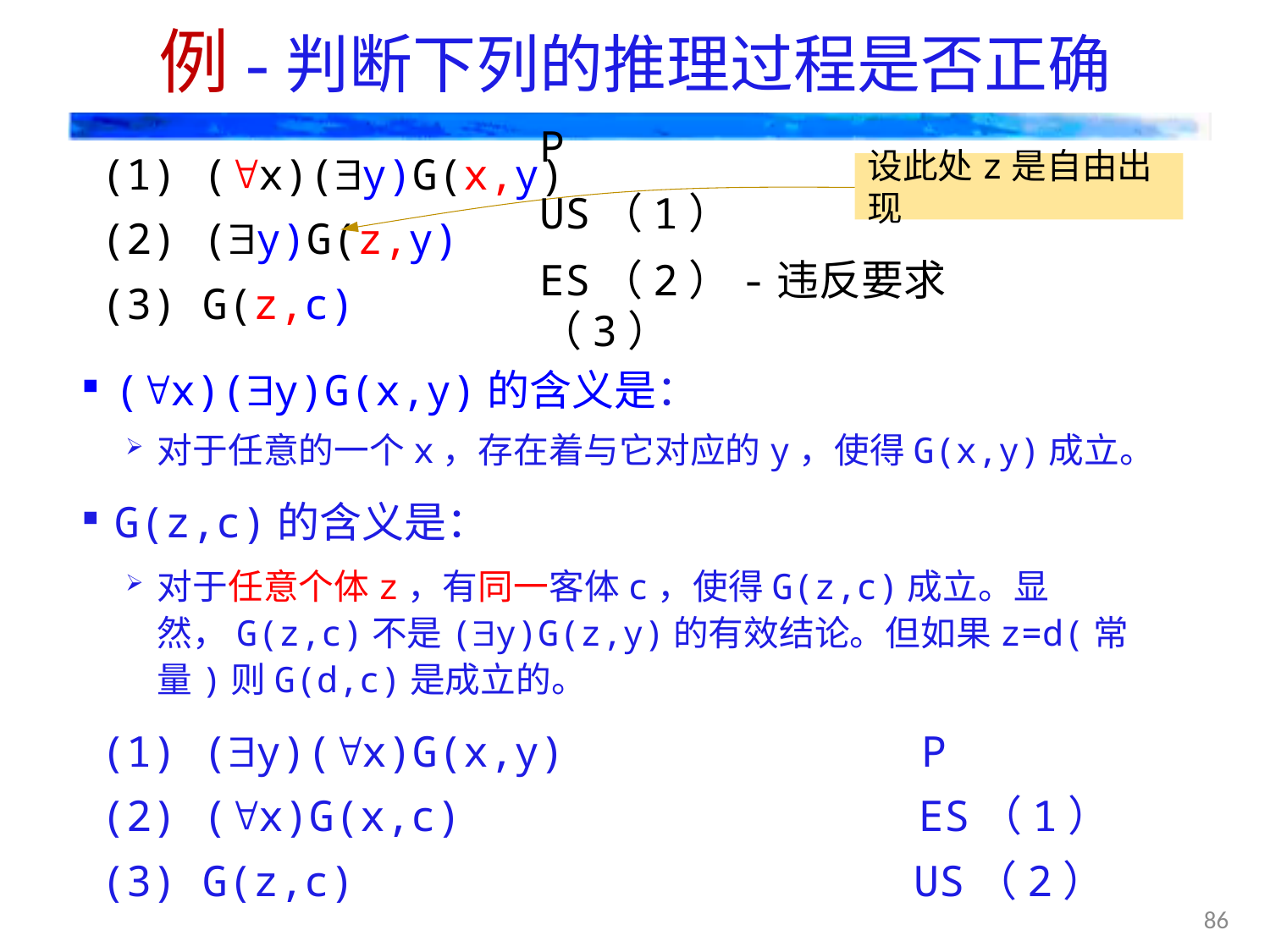

# 例-判断下列的推理过程是否正确
P
US（1）
ES（2）-违反要求（3）
(1) (∀x)(∃y)G(x,y)
(2) (∃y)G(z,y)
(3) G(z,c)
(∀x)(∃y)G(x,y)的含义是：
对于任意的一个x，存在着与它对应的y，使得G(x,y)成立。
G(z,c)的含义是：
对于任意个体z，有同一客体c，使得G(z,c)成立。显然，G(z,c)不是(∃y)G(z,y)的有效结论。但如果z=d(常量)则G(d,c)是成立的。
(1) (∃y)(∀x)G(x,y)              P
(2) (∀x)G(x,c)                  ES（1）
(3) G(z,c)                      US（2）
设此处z是自由出现

86